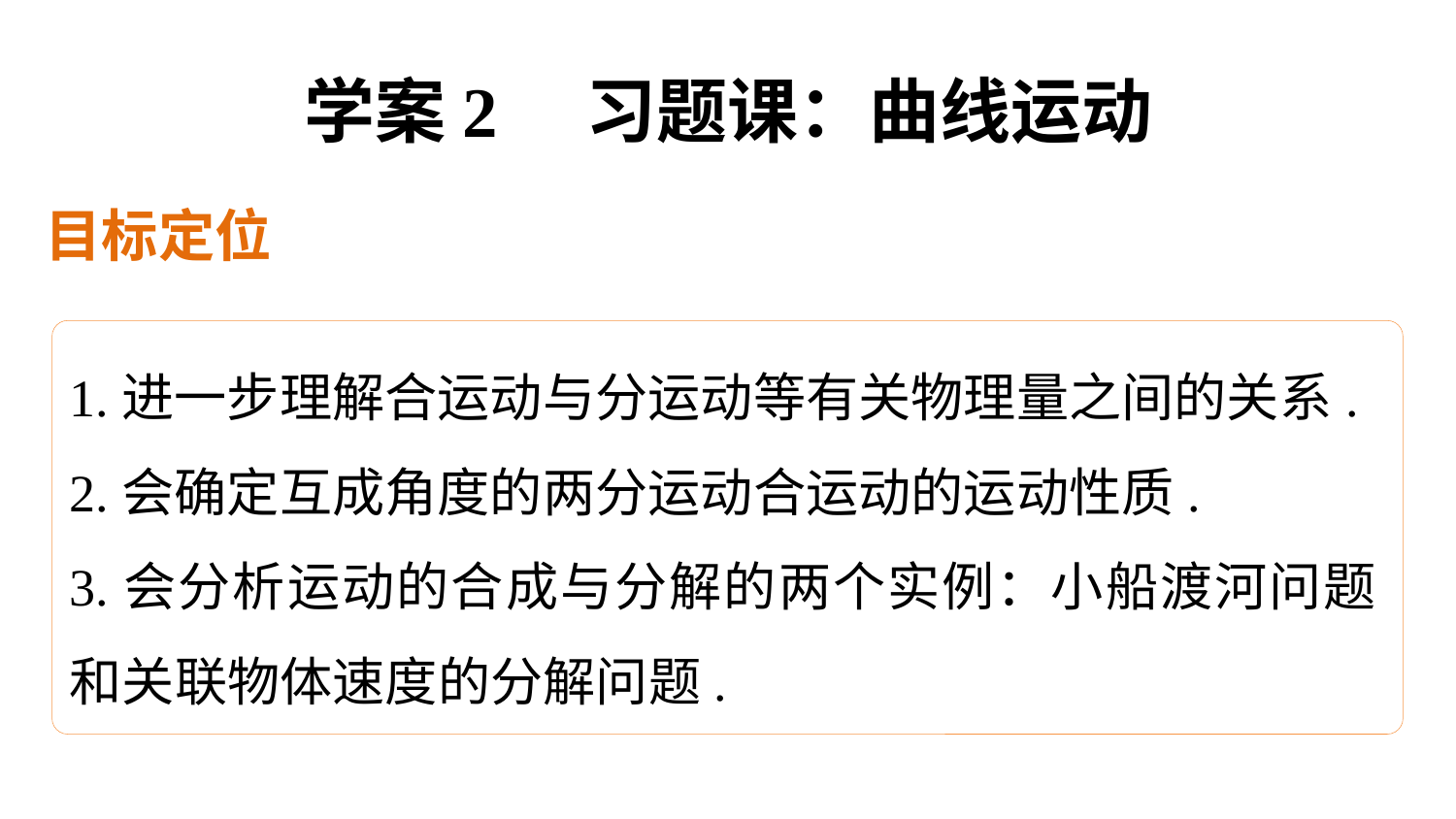

学案2　习题课：曲线运动
目标定位

1.进一步理解合运动与分运动等有关物理量之间的关系.
2.会确定互成角度的两分运动合运动的运动性质.
3.会分析运动的合成与分解的两个实例：小船渡河问题和关联物体速度的分解问题.